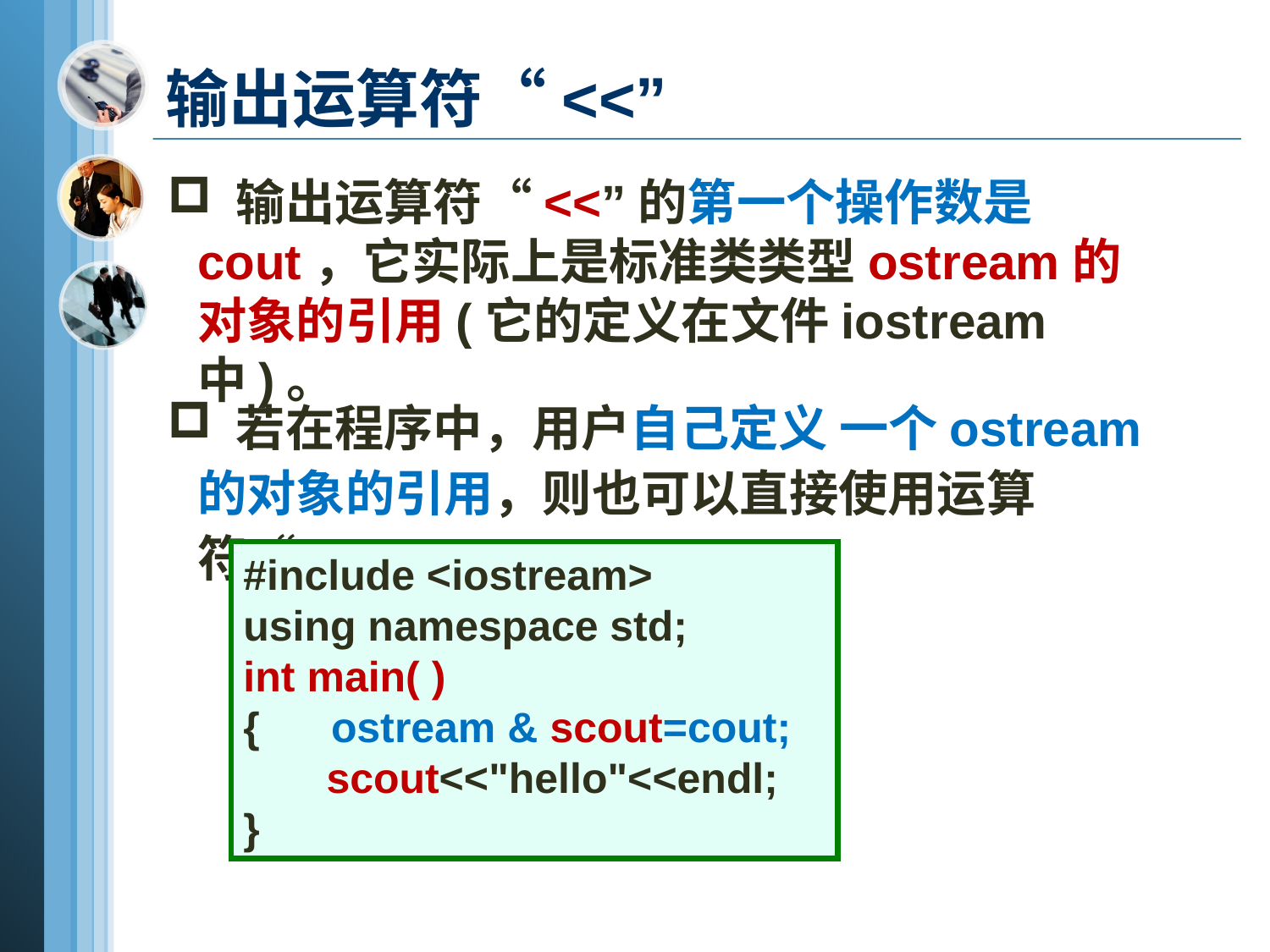

输出运算符“<<”
 输出运算符“<<”的第一个操作数是cout，它实际上是标准类类型ostream的对象的引用(它的定义在文件iostream中)。
 若在程序中，用户自己定义 一个ostream的对象的引用，则也可以直接使用运算符“<<”。
#include <iostream>
using namespace std;
int main( )
{      ostream & scout=cout;
       scout<<"hello"<<endl;
}